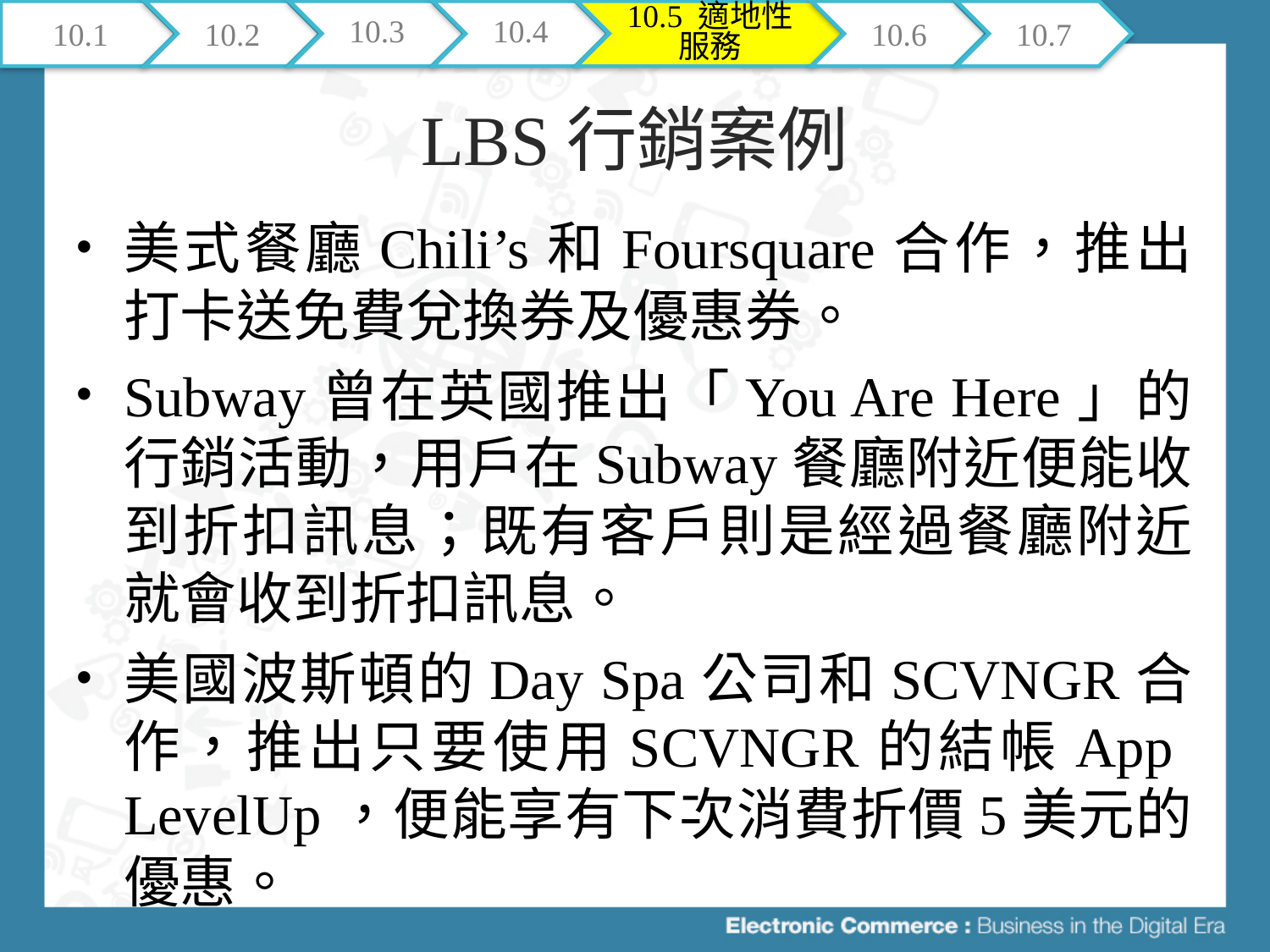

10.1
10.2
10.3
10.4
10.5 適地性服務
10.6
10.7
# LBS行銷案例
美式餐廳Chili’s和Foursquare合作，推出打卡送免費兌換券及優惠券。
Subway曾在英國推出「You Are Here」的行銷活動，用戶在Subway餐廳附近便能收到折扣訊息；既有客戶則是經過餐廳附近就會收到折扣訊息。
美國波斯頓的Day Spa公司和SCVNGR合作，推出只要使用SCVNGR的結帳App  LevelUp，便能享有下次消費折價5美元的優惠。